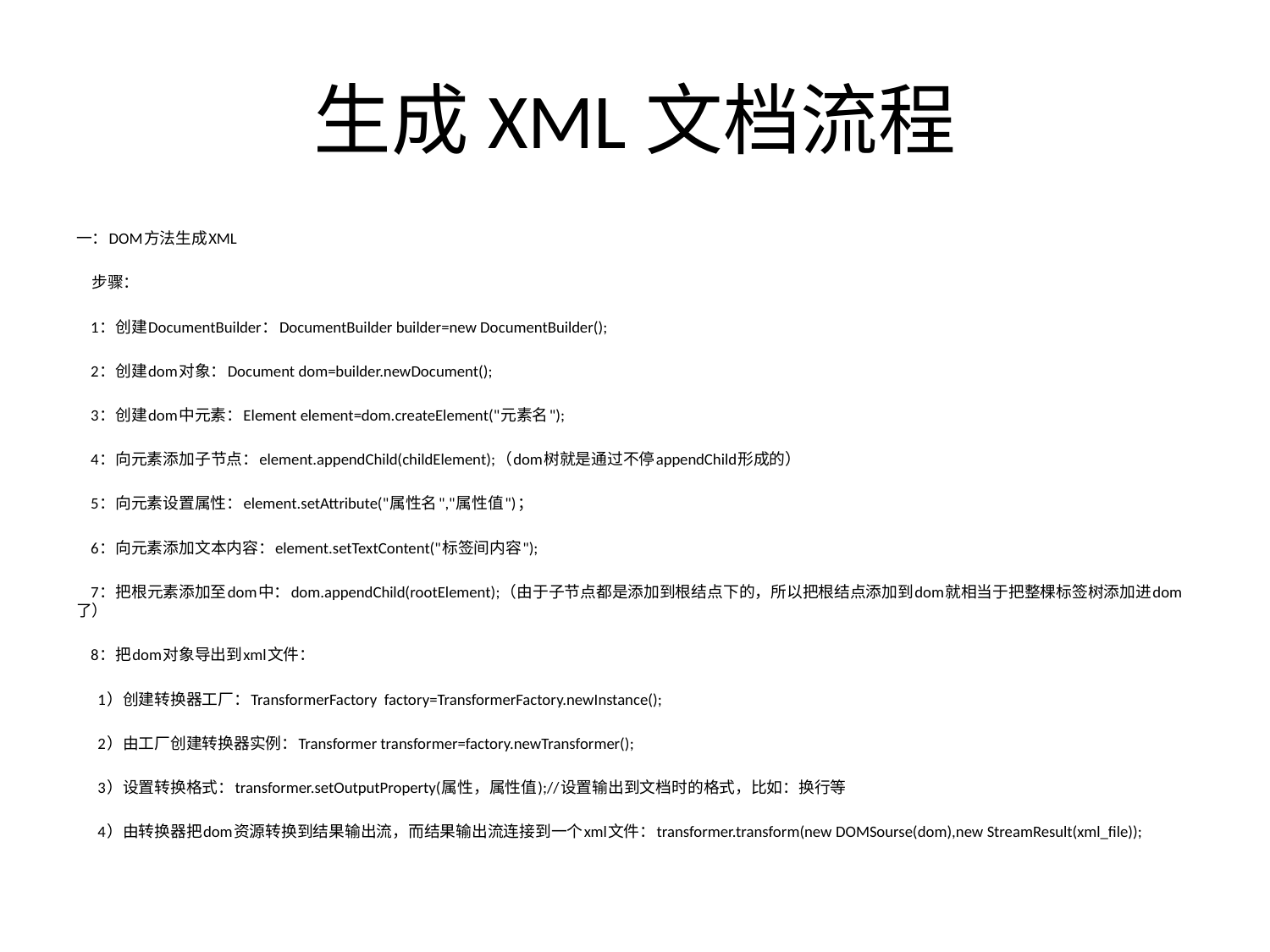

# 生成XML文档流程
一：DOM方法生成XML

    步骤：

    1：创建DocumentBuilder：DocumentBuilder builder=new DocumentBuilder();

    2：创建dom对象：Document dom=builder.newDocument();

    3：创建dom中元素：Element element=dom.createElement("元素名");

    4：向元素添加子节点：element.appendChild(childElement);（dom树就是通过不停appendChild形成的）

    5：向元素设置属性：element.setAttribute("属性名","属性值")；

    6：向元素添加文本内容：element.setTextContent("标签间内容");

    7：把根元素添加至dom中：dom.appendChild(rootElement);（由于子节点都是添加到根结点下的，所以把根结点添加到dom就相当于把整棵标签树添加进dom了）

    8：把dom对象导出到xml文件：

      1）创建转换器工厂：TransformerFactory  factory=TransformerFactory.newInstance();

      2）由工厂创建转换器实例：Transformer transformer=factory.newTransformer();

      3）设置转换格式：transformer.setOutputProperty(属性，属性值);//设置输出到文档时的格式，比如：换行等

      4）由转换器把dom资源转换到结果输出流，而结果输出流连接到一个xml文件：transformer.transform(new DOMSourse(dom),new StreamResult(xml_file));